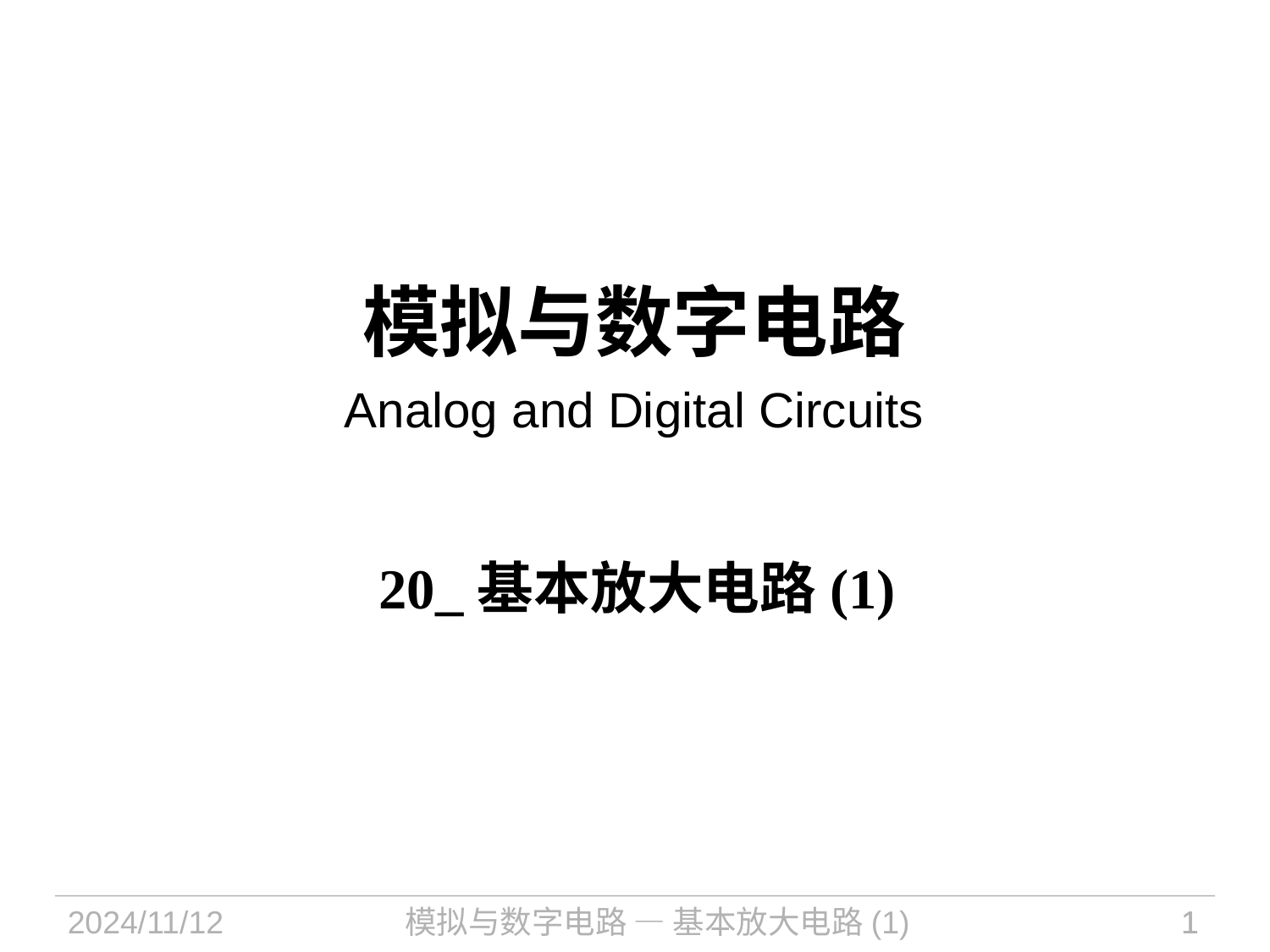

# 模拟与数字电路 Analog and Digital Circuits
20_基本放大电路(1)
2024/11/12
模拟与数字电路 — 基本放大电路(1)
1
1